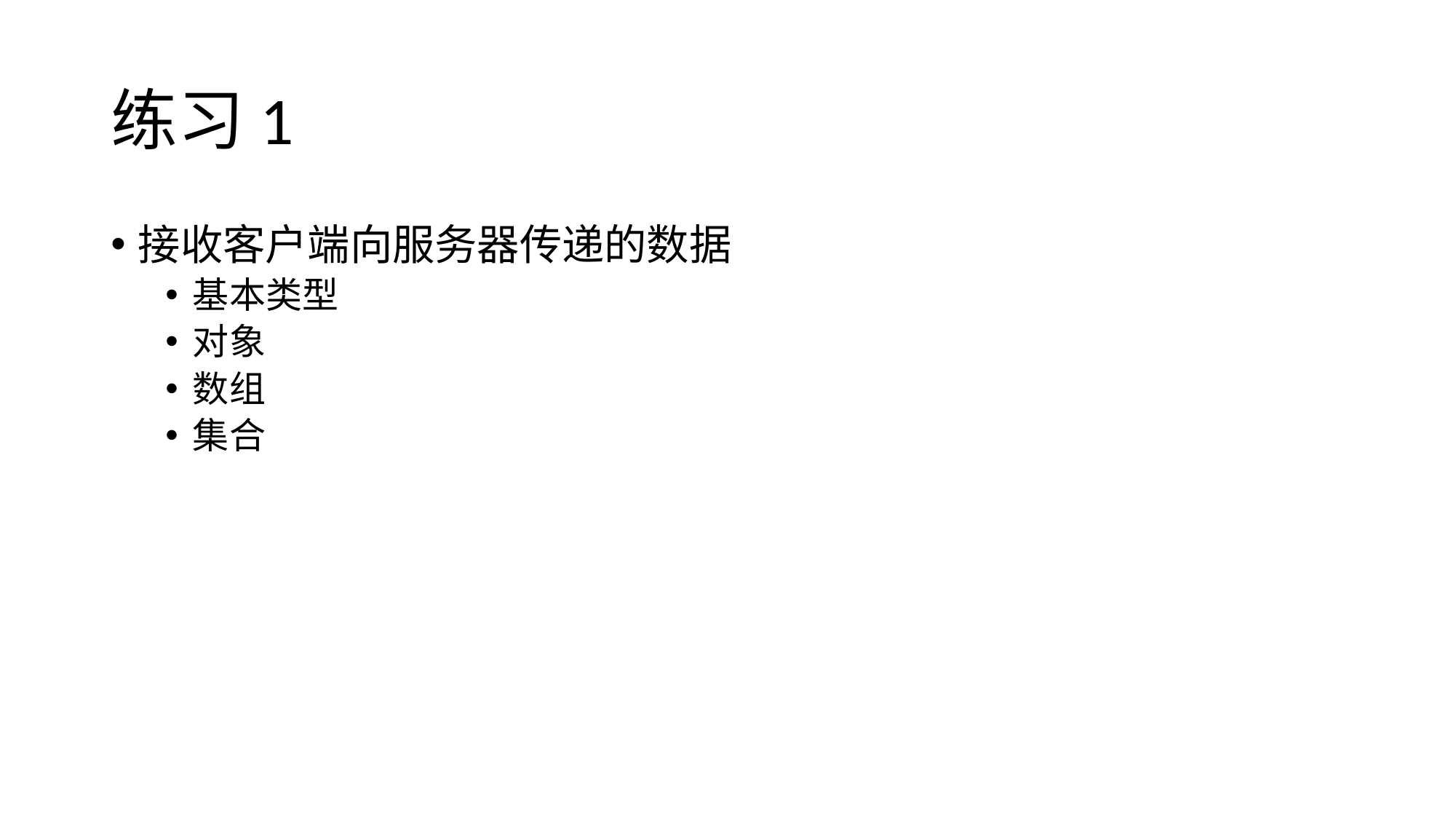

# 练习1
接收客户端向服务器传递的数据
基本类型
对象
数组
集合